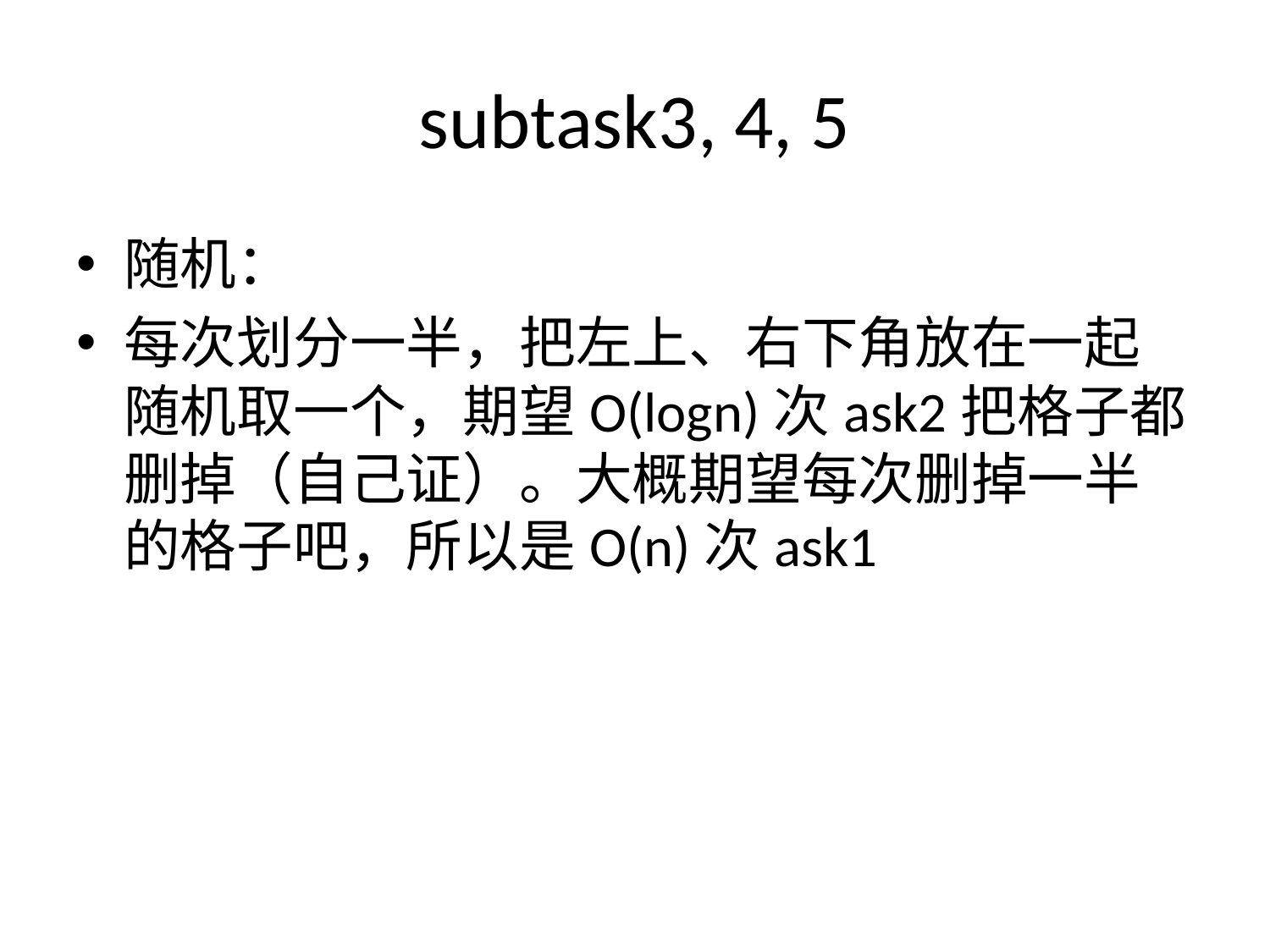

# subtask3, 4, 5
随机：
每次划分一半，把左上、右下角放在一起随机取一个，期望O(logn)次ask2把格子都删掉（自己证）。大概期望每次删掉一半的格子吧，所以是O(n)次ask1